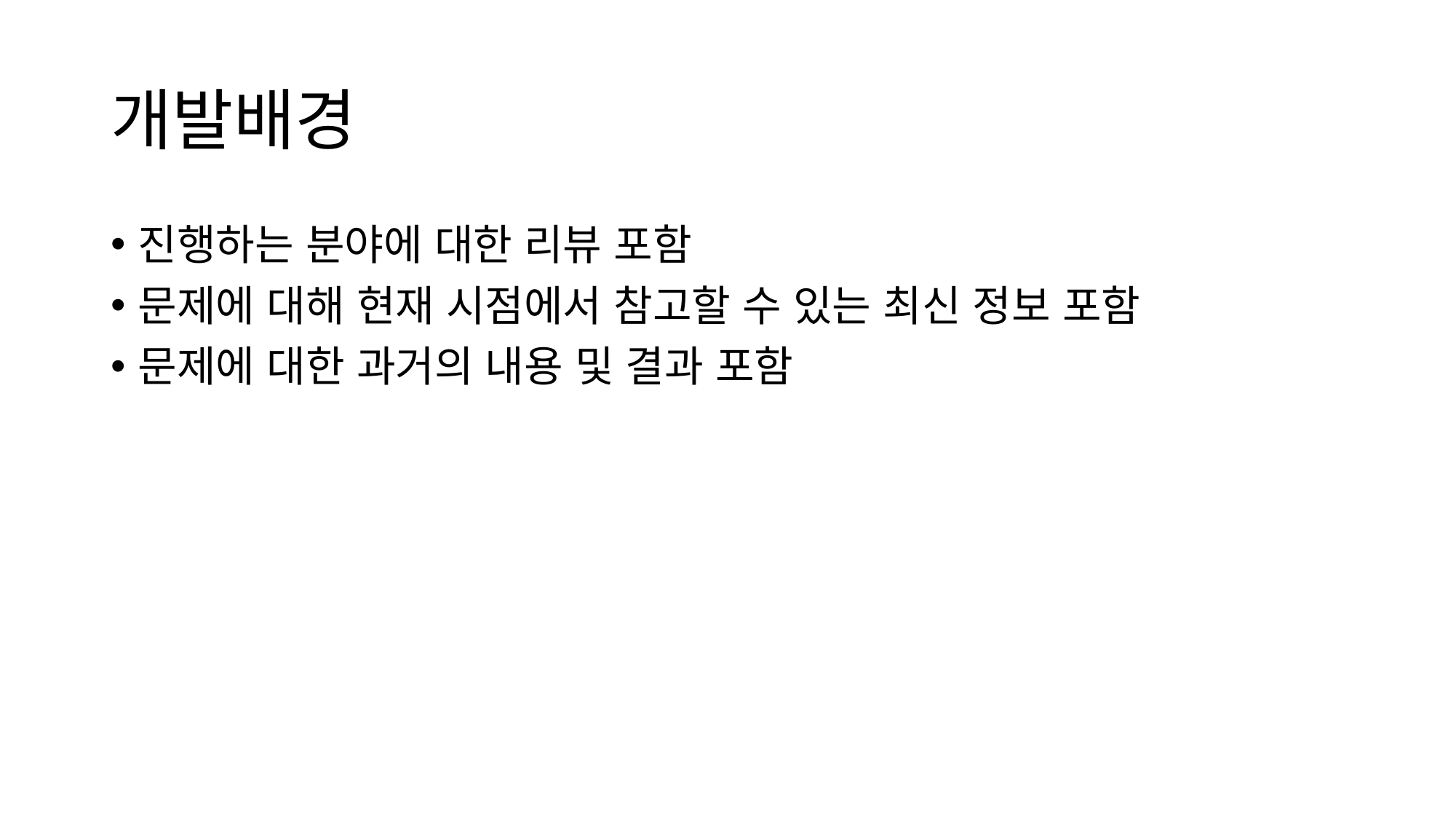

# 개발배경
진행하는 분야에 대한 리뷰 포함
문제에 대해 현재 시점에서 참고할 수 있는 최신 정보 포함
문제에 대한 과거의 내용 및 결과 포함